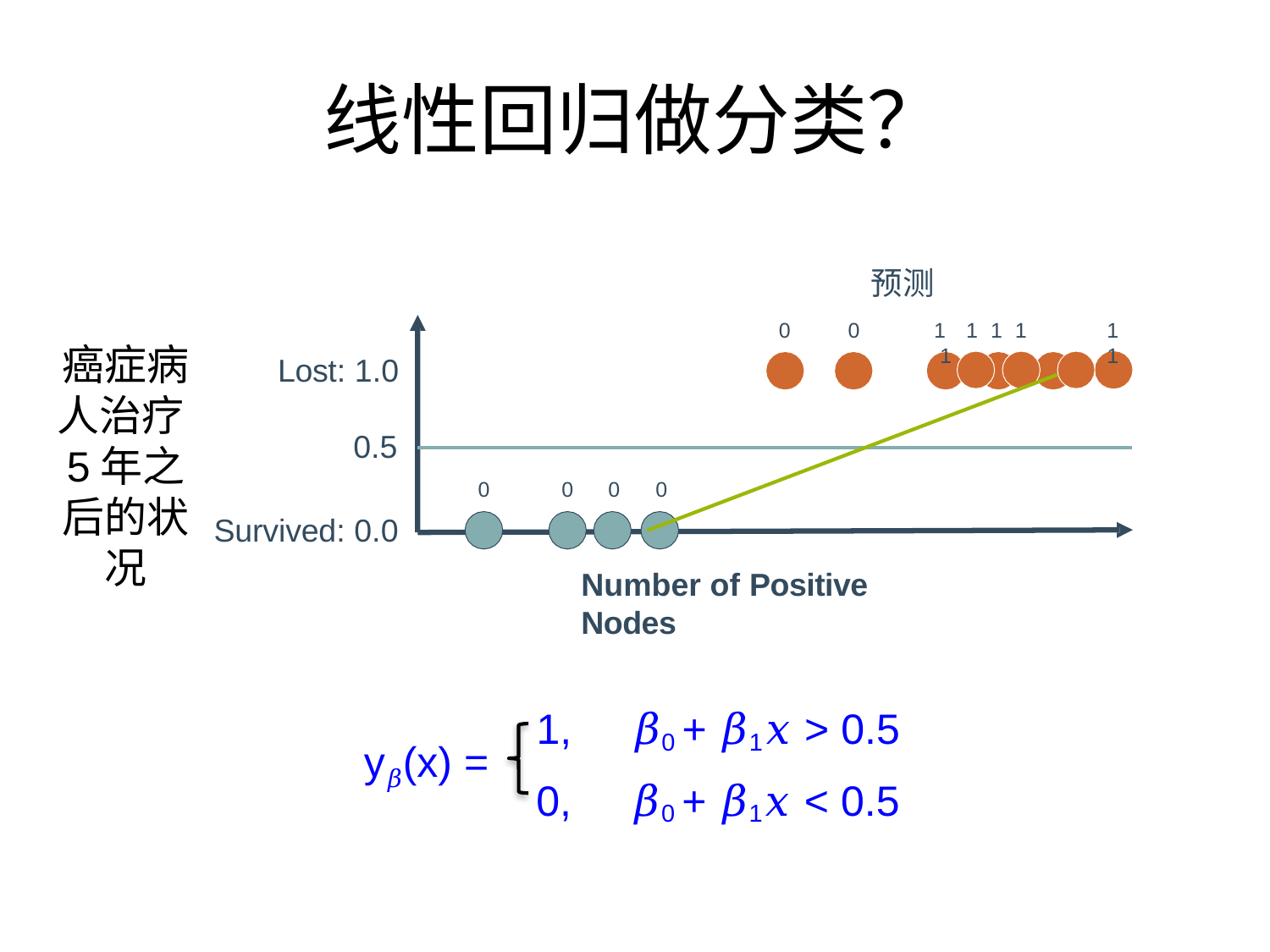

# 线性回归做分类？
预测
1   1  1  1	1  1	1

0
0
癌症病人治疗5年之后的状况
Lost: 1.0

0.5

0
0	0	0
Survived: 0.0
Number of Positive Nodes

1,     𝛽0 + 𝛽1𝑥 > 0.5

y𝛽(x) =
0,     𝛽0 + 𝛽1𝑥 < 0.5